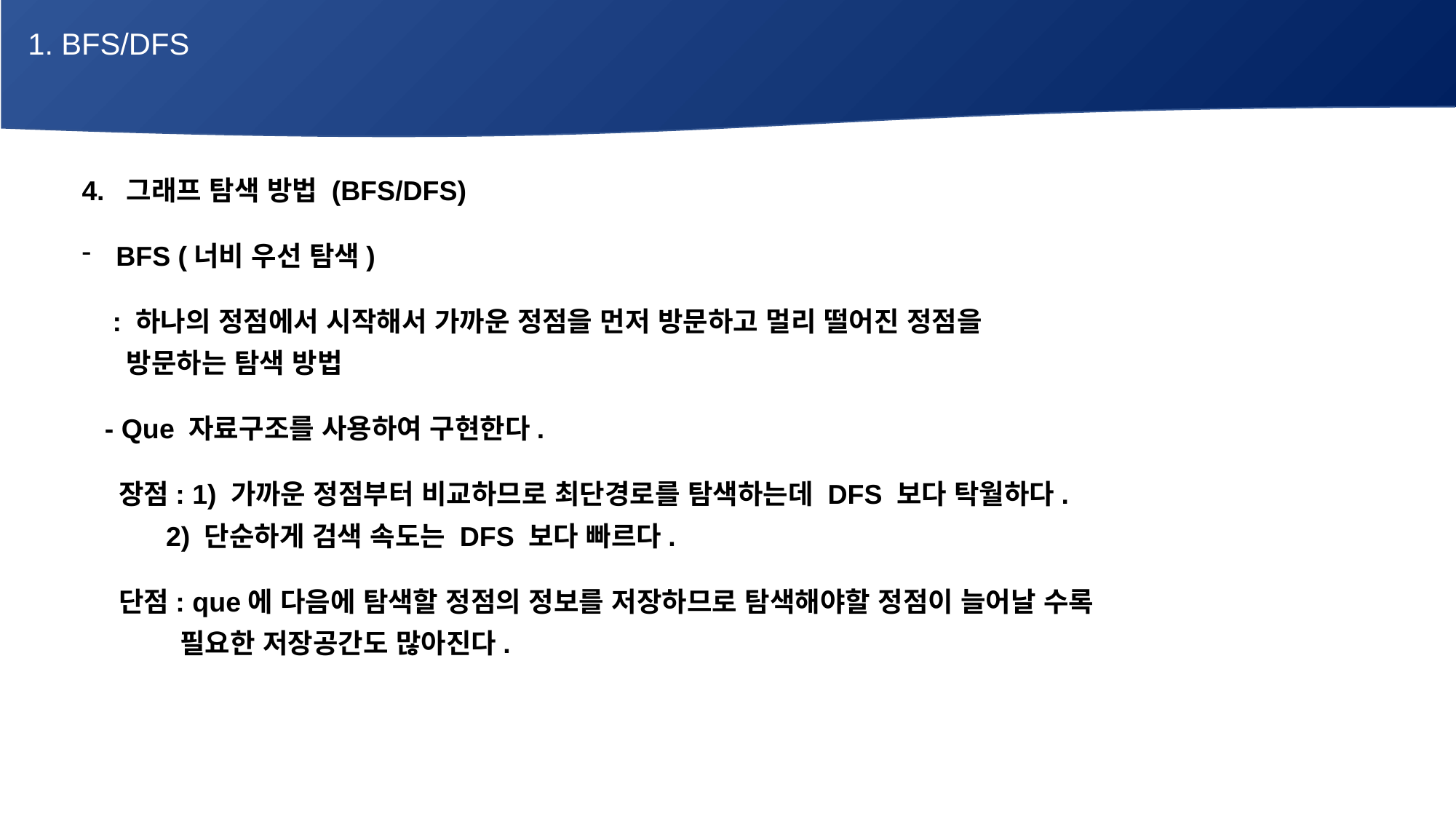

1. BFS/DFS
# 매주 1 과제 LV2
4.  그래프 탐색 방법 (BFS/DFS)

BFS (너비 우선 탐색)

    : 하나의 정점에서 시작해서 가까운 정점을 먼저 방문하고 멀리 떨어진 정점을

     방문하는 탐색 방법

   - Que 자료구조를 사용하여 구현한다.

    장점: 1) 가까운 정점부터 비교하므로 최단경로를 탐색하는데 DFS 보다 탁월하다.

           2) 단순하게 검색 속도는 DFS 보다 빠르다.

    단점: que에 다음에 탐색할 정점의 정보를 저장하므로 탐색해야할 정점이 늘어날 수록

            필요한 저장공간도 많아진다.